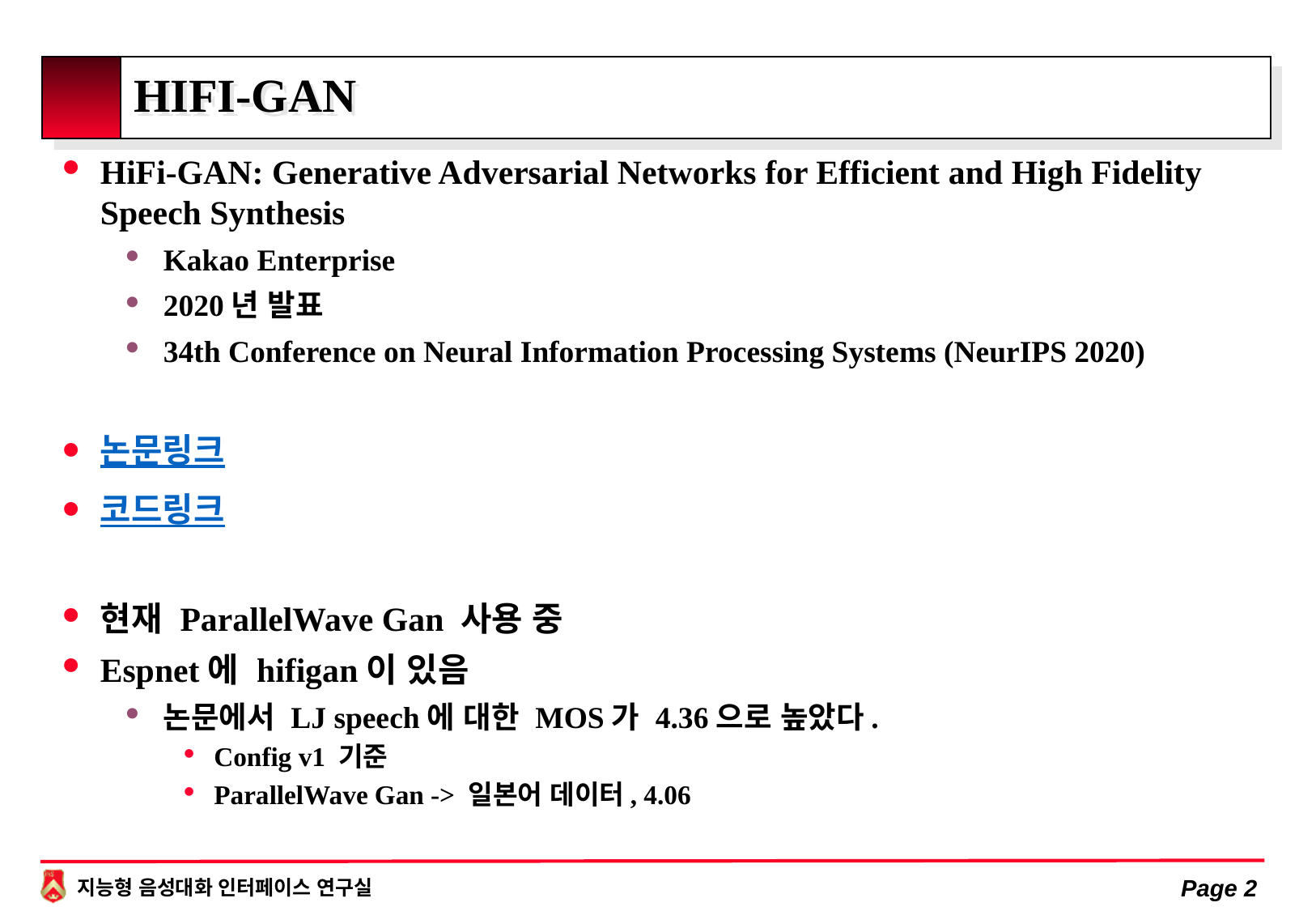

# HIFI-GAN
HiFi-GAN: Generative Adversarial Networks for Efficient and High Fidelity Speech Synthesis
Kakao Enterprise
2020년 발표
34th Conference on Neural Information Processing Systems (NeurIPS 2020)

논문링크
코드링크

현재 ParallelWave Gan 사용 중
Espnet에 hifigan이 있음
논문에서 LJ speech에 대한 MOS가 4.36으로 높았다.
Config v1 기준
ParallelWave Gan -> 일본어 데이터, 4.06

Page 2